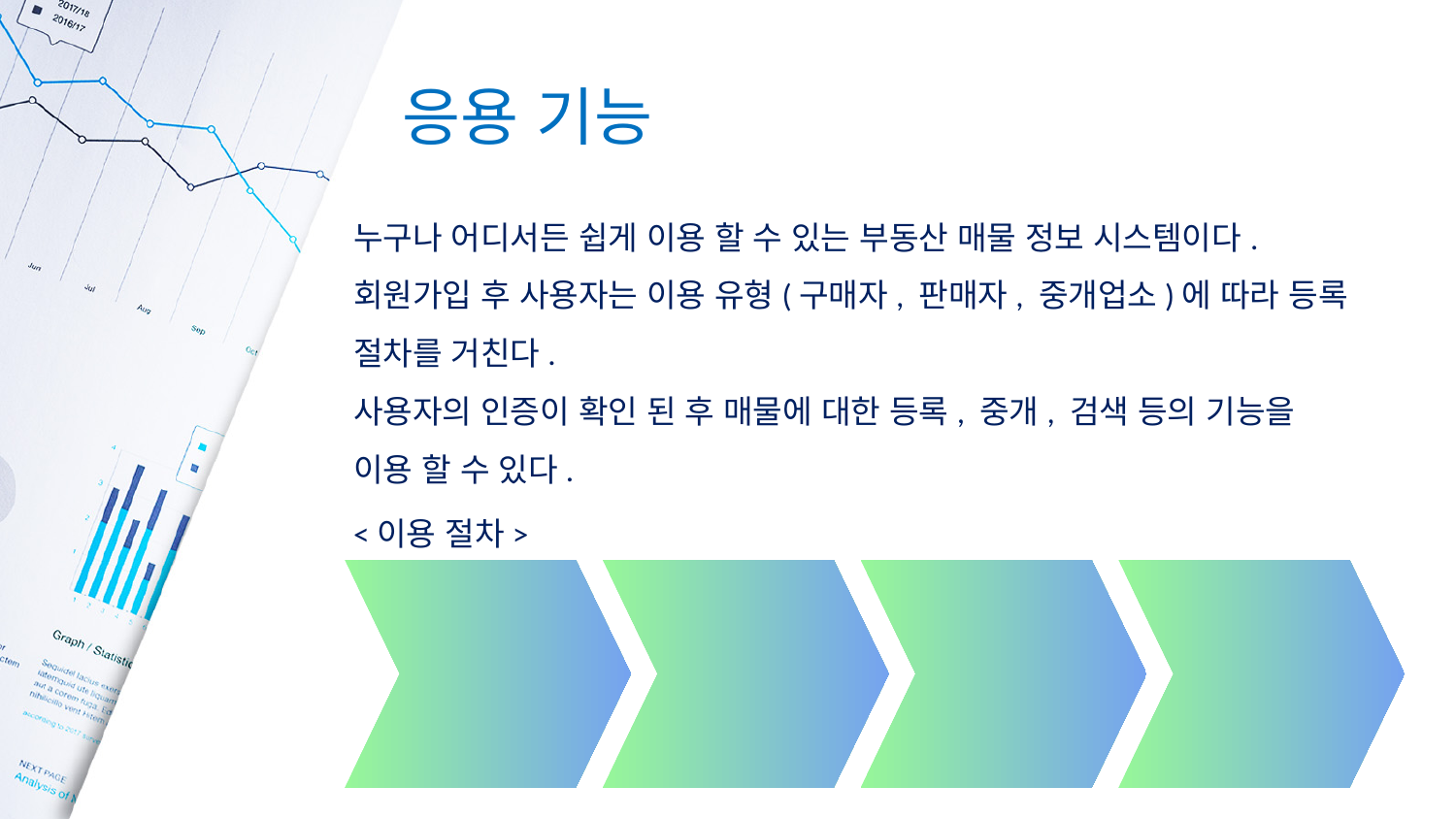

# 응용 기능
누구나 어디서든 쉽게 이용 할 수 있는 부동산 매물 정보 시스템이다.
회원가입 후 사용자는 이용 유형(구매자, 판매자, 중개업소)에 따라 등록 절차를 거친다.
사용자의 인증이 확인 된 후 매물에 대한 등록, 중개, 검색 등의 기능을
이용 할 수 있다.
<이용 절차>

회원가입
사용자 등록
인증 확인
매물 관리